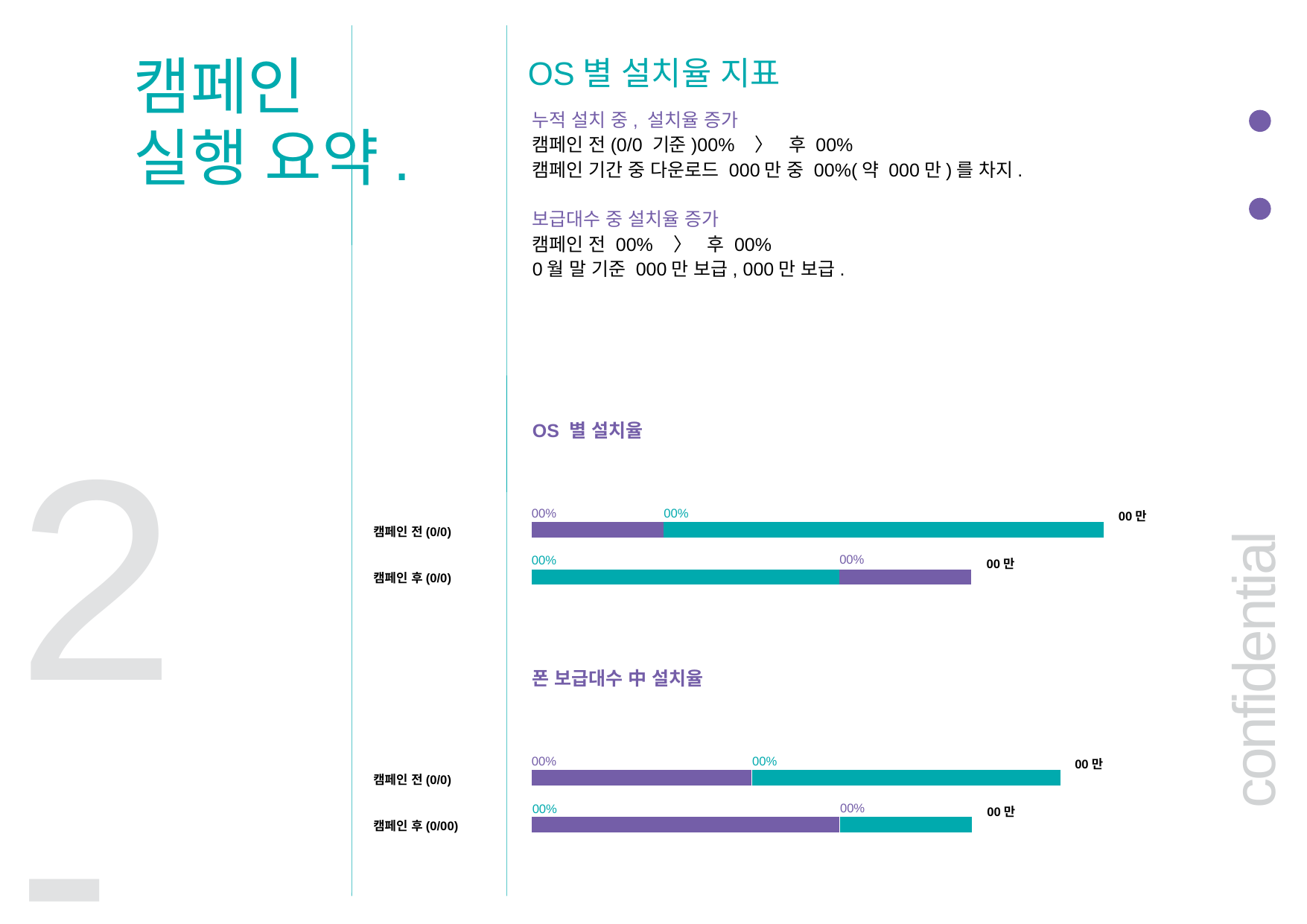

캠페인
실행 요약.
OS별 설치율 지표
누적 설치 중, 설치율 증가
캠페인 전(0/0 기준)00%   〉   후 00%
캠페인 기간 중 다운로드 000만 중 00%(약 000만)를 차지.

보급대수 중 설치율 증가
캠페인 전 00%   〉   후 00%
0월 말 기준 000만 보급, 000만 보급.
OS 별 설치율
2-1
00%
00%
00만
캠페인 전(0/0)
00%
00%
00만
캠페인 후(0/0)
confidential
폰 보급대수 中 설치율
00%
00%
00만
캠페인 전(0/0)
00%
00%
00만
캠페인 후(0/00)